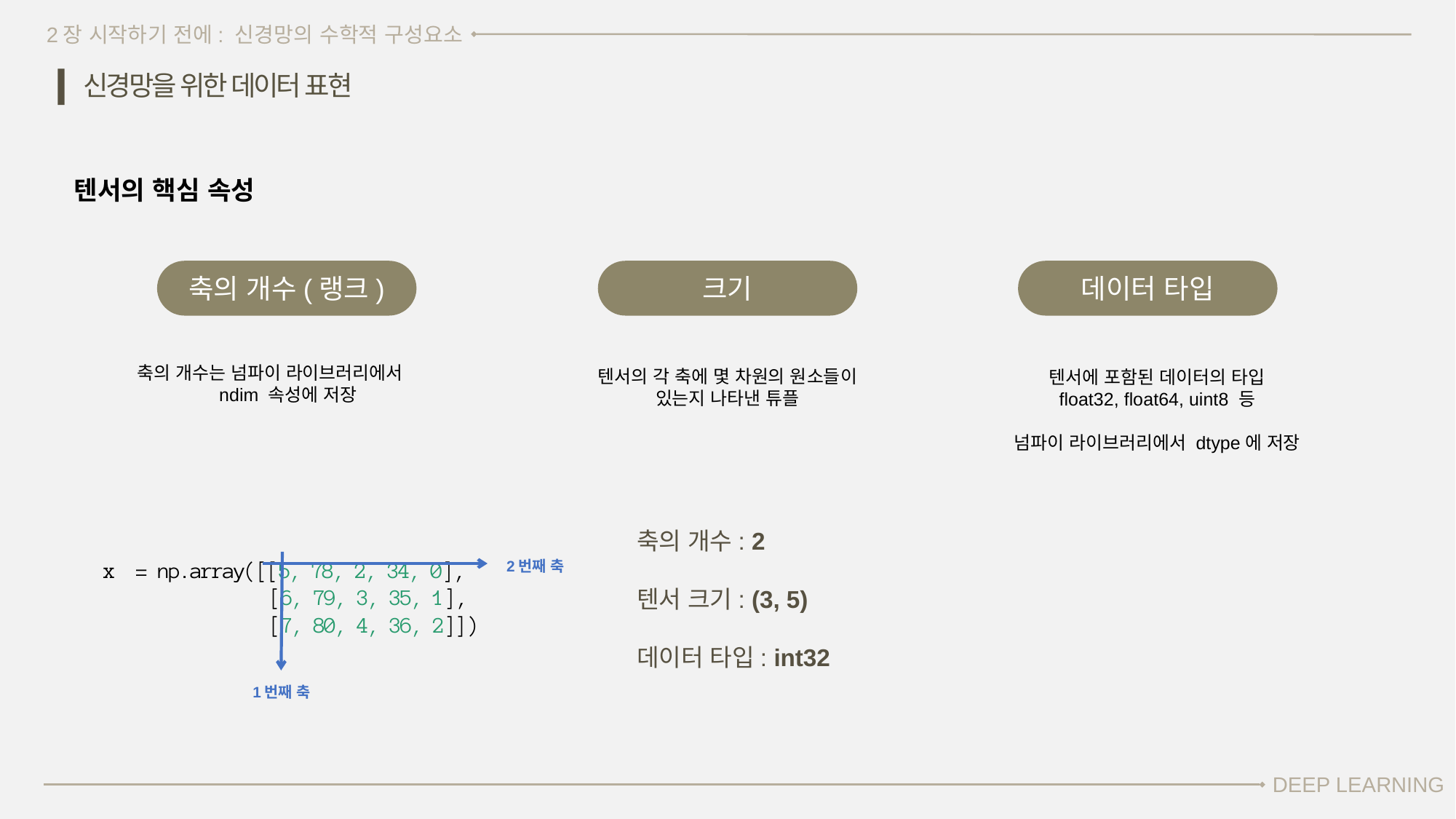

2장 시작하기 전에: 신경망의 수학적 구성요소
신경망을 위한 데이터 표현

텐서의 핵심 속성
축의 개수(랭크)
크기
데이터 타입
축의 개수는 넘파이 라이브러리에서
ndim 속성에 저장
텐서의 각 축에 몇 차원의 원소들이 있는지 나타낸 튜플
텐서에 포함된 데이터의 타입
float32, float64, uint8 등

넘파이 라이브러리에서 dtype에 저장
축의 개수: 2

텐서 크기: (3, 5)

데이터 타입: int32
x  = np.array([[5, 78, 2, 34, 0],
	     [6, 79, 3, 35, 1],
	     [7, 80, 4, 36, 2]])
2번째 축
1번째 축
DEEP LEARNING